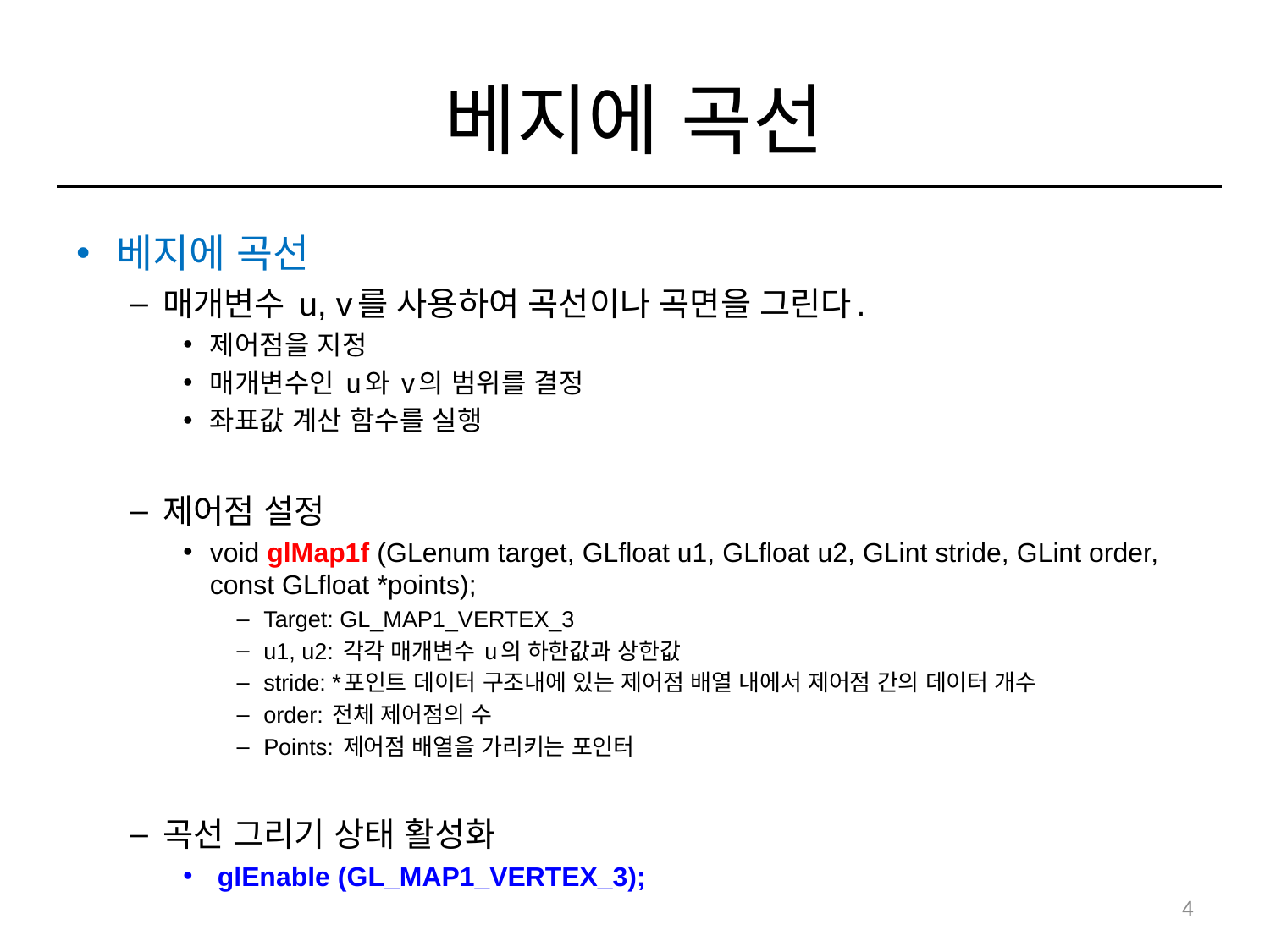

# 베지에 곡선
베지에 곡선
매개변수 u, v를 사용하여 곡선이나 곡면을 그린다.
제어점을 지정
매개변수인 u와 v의 범위를 결정
좌표값 계산 함수를 실행

제어점 설정
void glMap1f (GLenum target, GLfloat u1, GLfloat u2, GLint stride, GLint order, const GLfloat *points);
Target: GL_MAP1_VERTEX_3
u1, u2: 각각 매개변수 u의 하한값과 상한값
stride: *포인트 데이터 구조내에 있는 제어점 배열 내에서 제어점 간의 데이터 개수
order: 전체 제어점의 수
Points: 제어점 배열을 가리키는 포인터

곡선 그리기 상태 활성화
 glEnable (GL_MAP1_VERTEX_3);
4